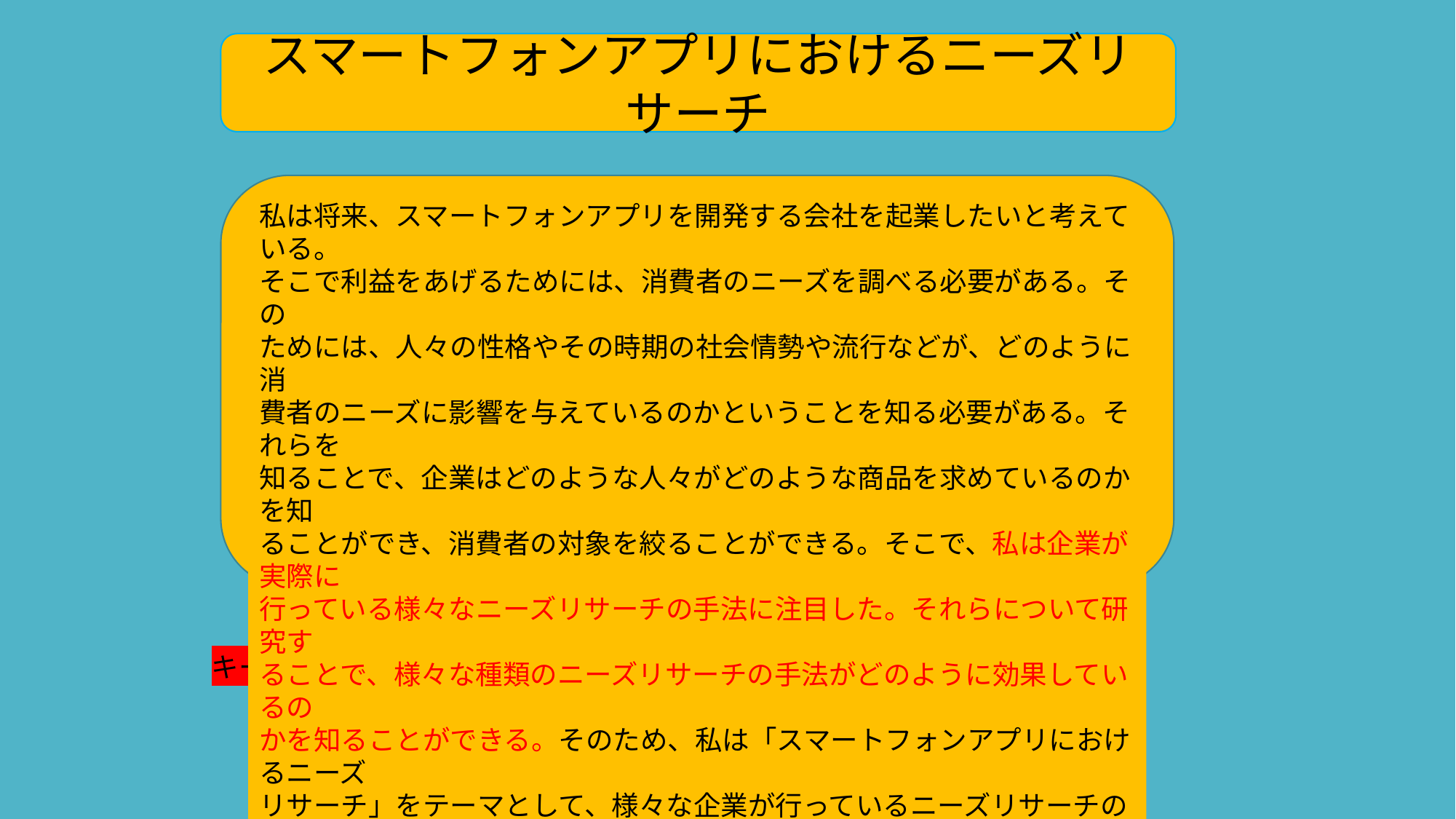

スマートフォンアプリにおけるニーズリサーチ

私は将来、スマートフォンアプリを開発する会社を起業したいと考えている。
そこで利益をあげるためには、消費者のニーズを調べる必要がある。その
ためには、人々の性格やその時期の社会情勢や流行などが、どのように消
費者のニーズに影響を与えているのかということを知る必要がある。それらを
知ることで、企業はどのような人々がどのような商品を求めているのかを知
ることができ、消費者の対象を絞ることができる。そこで、私は企業が実際に
行っている様々なニーズリサーチの手法に注目した。それらについて研究す
ることで、様々な種類のニーズリサーチの手法がどのように効果しているの
かを知ることができる。そのため、私は「スマートフォンアプリにおけるニーズ
リサーチ」をテーマとして、様々な企業が行っているニーズリサーチの手法が
、どのように効果しているのかについて研究する。

キーワード：インターネットアンケート、Twitter、Webレビュー